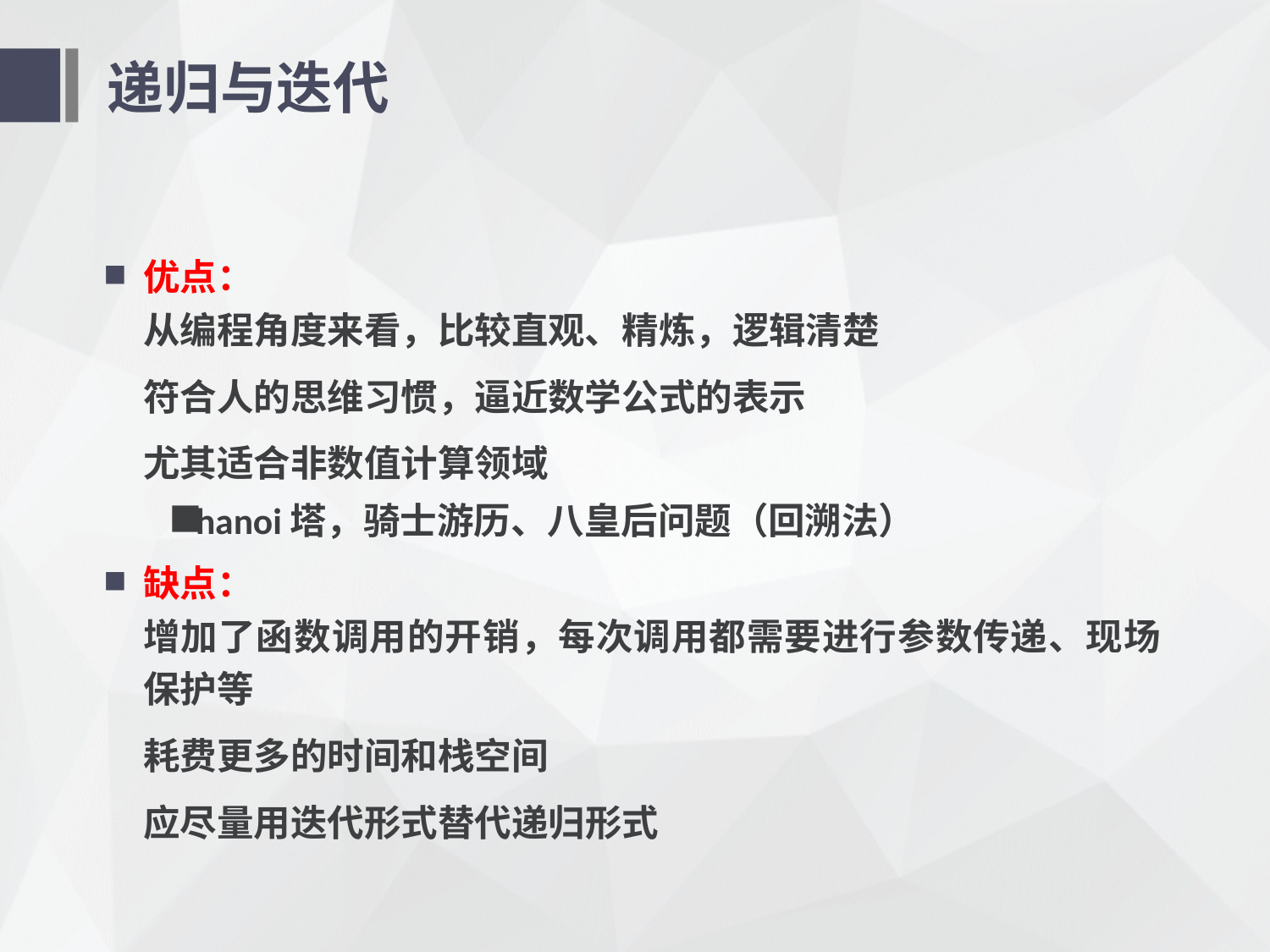

# 递归与迭代
优点：
从编程角度来看，比较直观、精炼，逻辑清楚
符合人的思维习惯，逼近数学公式的表示
尤其适合非数值计算领域
hanoi塔，骑士游历、八皇后问题（回溯法）
缺点：
增加了函数调用的开销，每次调用都需要进行参数传递、现场保护等
耗费更多的时间和栈空间
应尽量用迭代形式替代递归形式